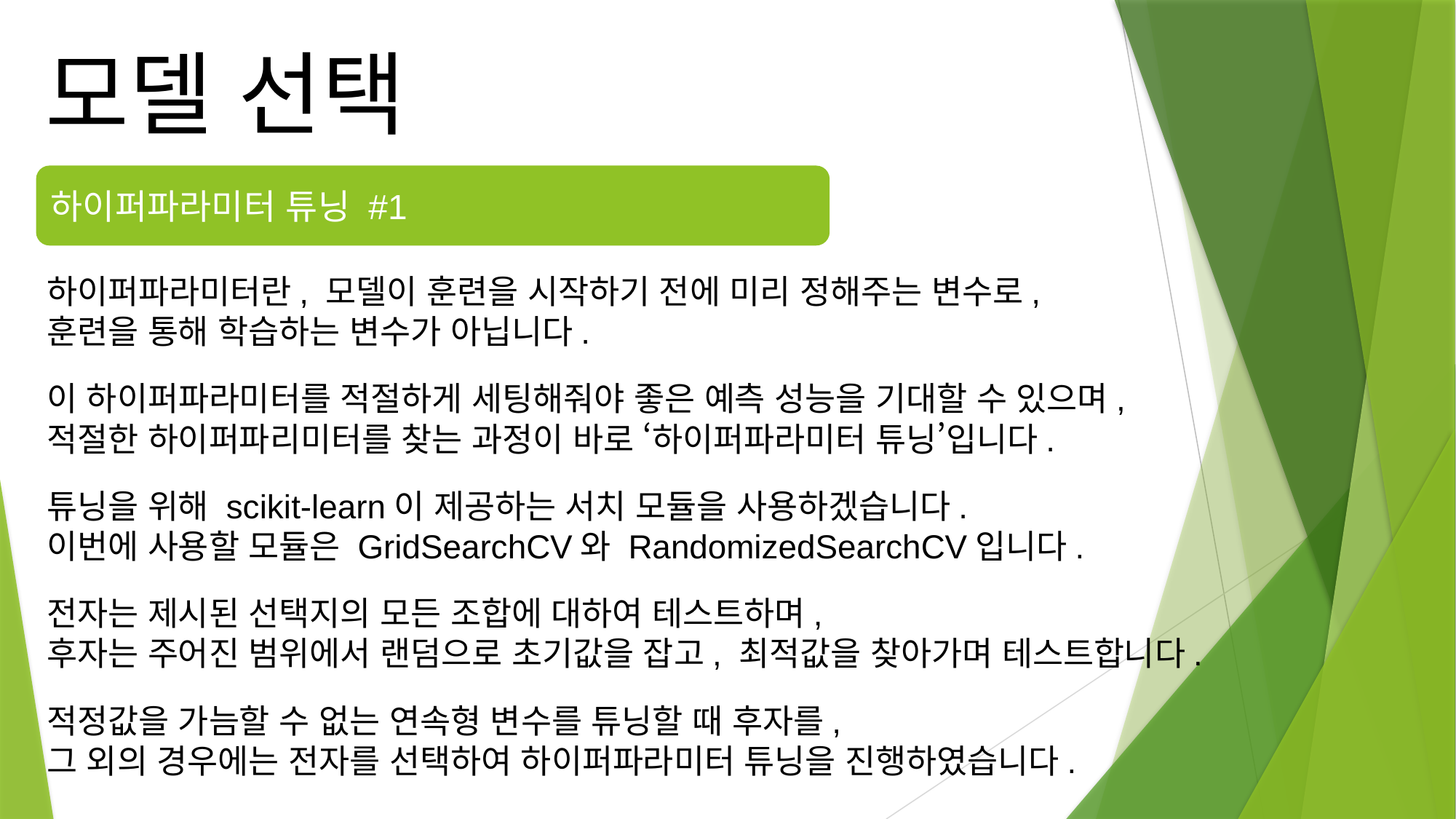

모델 선택
하이퍼파라미터 튜닝 #1
하이퍼파라미터란, 모델이 훈련을 시작하기 전에 미리 정해주는 변수로,
훈련을 통해 학습하는 변수가 아닙니다.

이 하이퍼파라미터를 적절하게 세팅해줘야 좋은 예측 성능을 기대할 수 있으며,
적절한 하이퍼파리미터를 찾는 과정이 바로 ‘하이퍼파라미터 튜닝’입니다.

튜닝을 위해 scikit-learn이 제공하는 서치 모듈을 사용하겠습니다.
이번에 사용할 모듈은 GridSearchCV와 RandomizedSearchCV입니다.

전자는 제시된 선택지의 모든 조합에 대하여 테스트하며,
후자는 주어진 범위에서 랜덤으로 초기값을 잡고, 최적값을 찾아가며 테스트합니다.

적정값을 가늠할 수 없는 연속형 변수를 튜닝할 때 후자를,
그 외의 경우에는 전자를 선택하여 하이퍼파라미터 튜닝을 진행하였습니다.